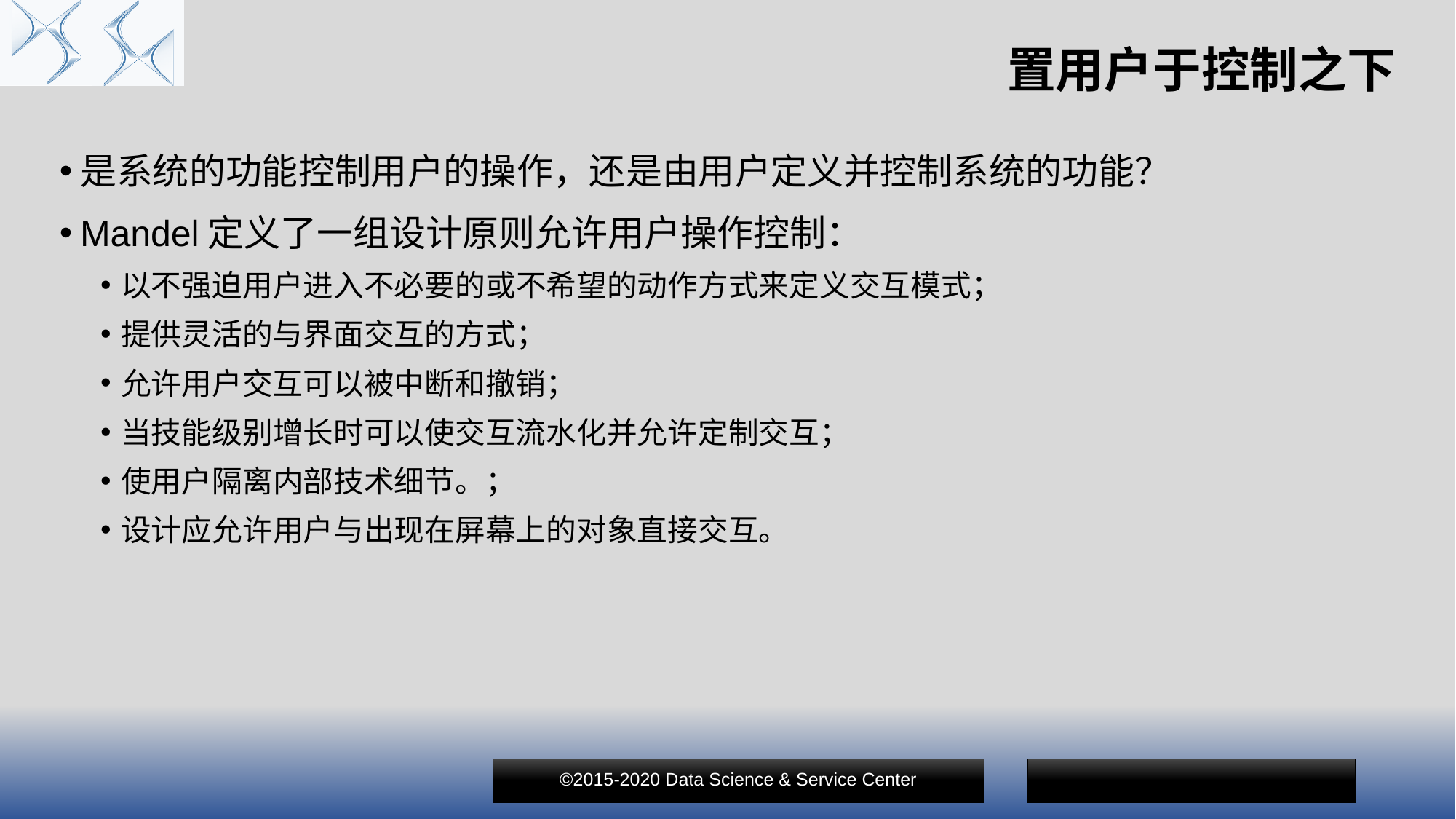

# 置用户于控制之下
是系统的功能控制用户的操作，还是由用户定义并控制系统的功能？
Mandel定义了一组设计原则允许用户操作控制：
以不强迫用户进入不必要的或不希望的动作方式来定义交互模式；
提供灵活的与界面交互的方式；
允许用户交互可以被中断和撤销；
当技能级别增长时可以使交互流水化并允许定制交互；
使用户隔离内部技术细节。；
设计应允许用户与出现在屏幕上的对象直接交互。

©2015-2020 Data Science & Service Center
51